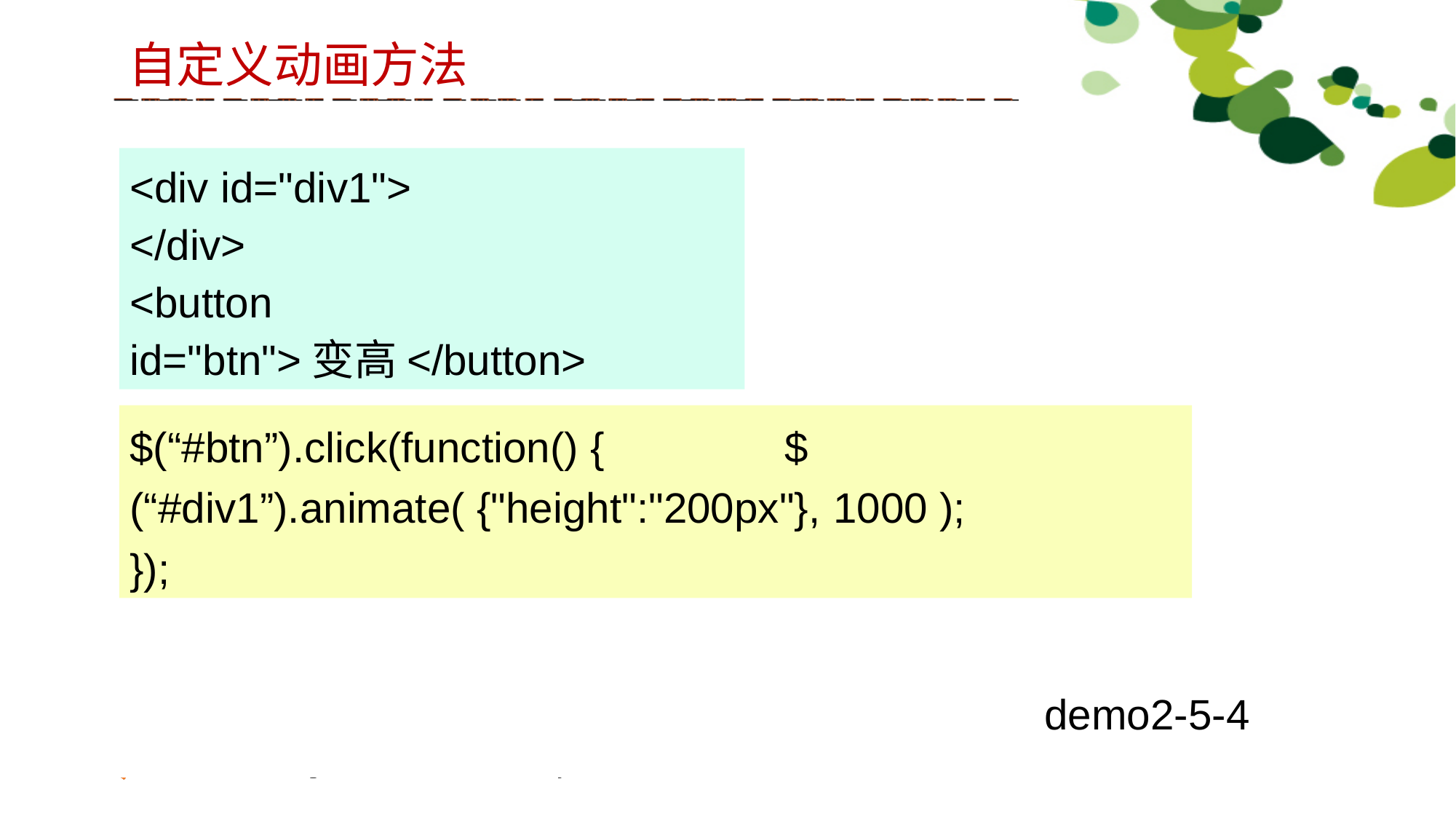

自定义动画方法
<div id="div1">
</div>
<button id="btn">变高</button>
$(“#btn”).click(function() {		$(“#div1”).animate( {"height":"200px"}, 1000 );
});

       demo2-5-4